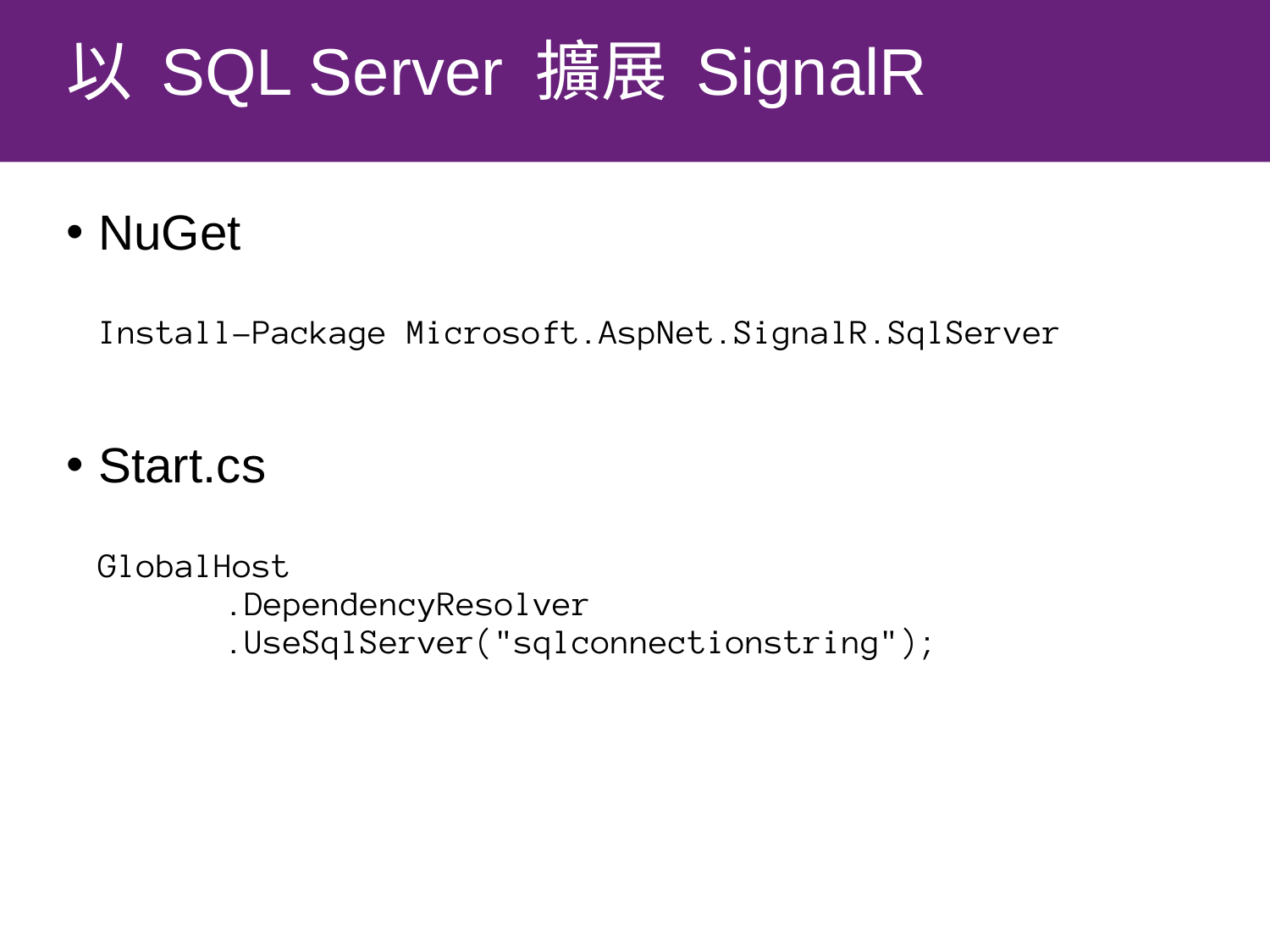

# 以 SQL Server 擴展 SignalR
NuGet
Install-Package Microsoft.AspNet.SignalR.SqlServer

Start.cs
GlobalHost
	.DependencyResolver
	.UseSqlServer("sqlconnectionstring");